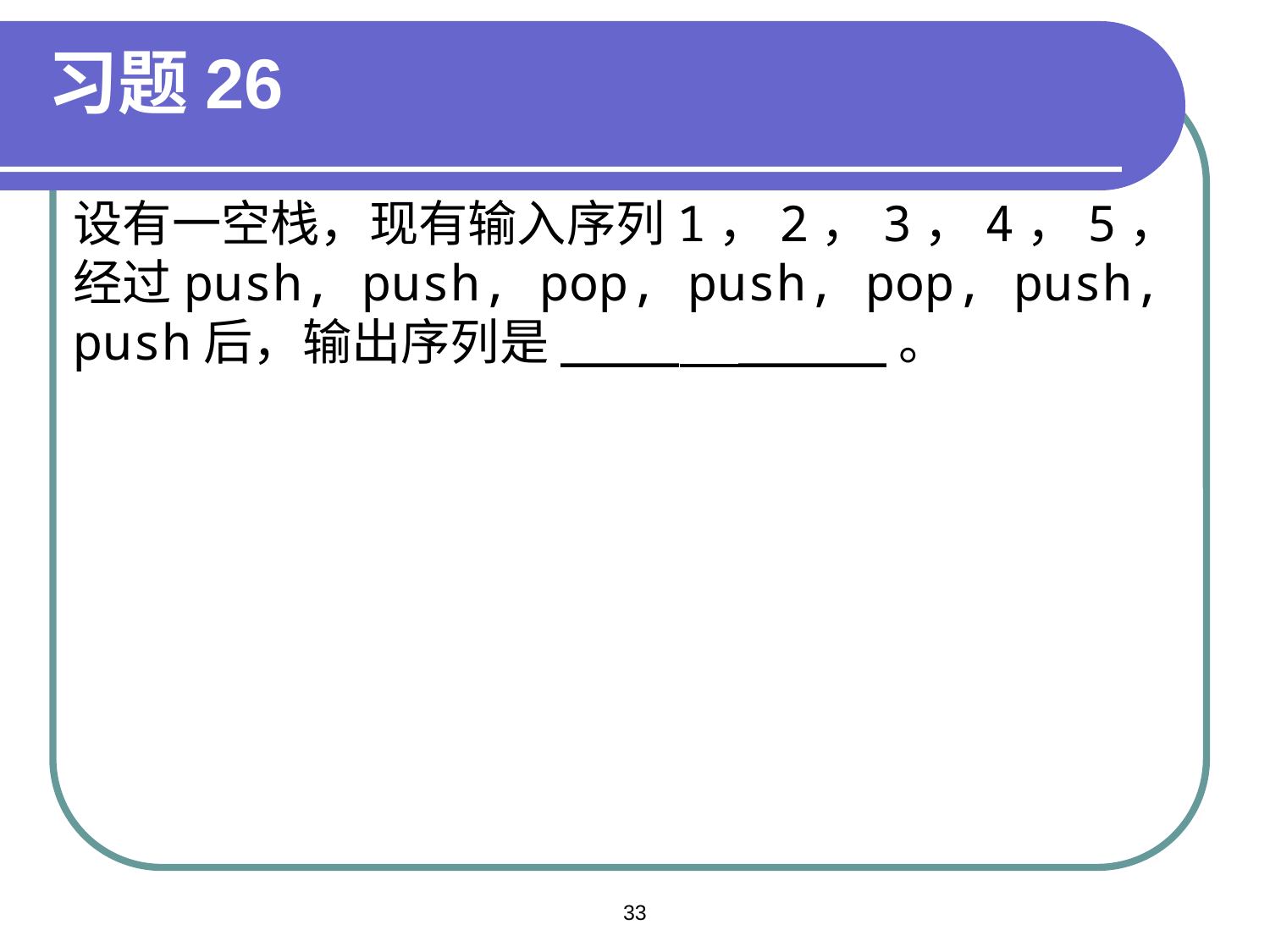

习题26
设有一空栈，现有输入序列1，2，3，4，5，经过push, push, pop, push, pop, push, push后，输出序列是____  _____。

33